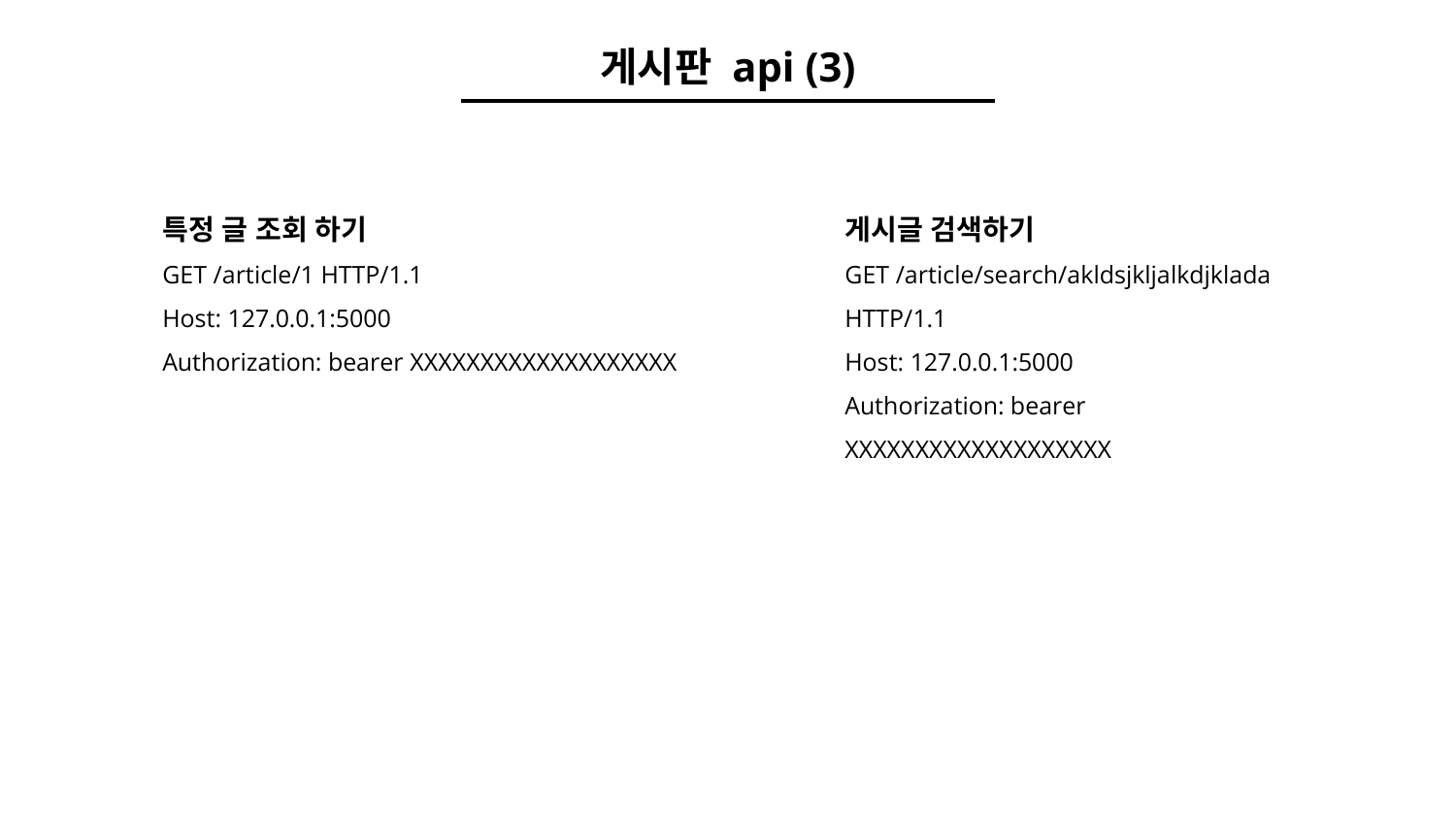

게시판 api (3)
특정 글 조회 하기
GET /article/1 HTTP/1.1
Host: 127.0.0.1:5000
Authorization: bearer XXXXXXXXXXXXXXXXXXX
게시글 검색하기
GET /article/search/akldsjkljalkdjklada HTTP/1.1
Host: 127.0.0.1:5000
Authorization: bearer XXXXXXXXXXXXXXXXXXX